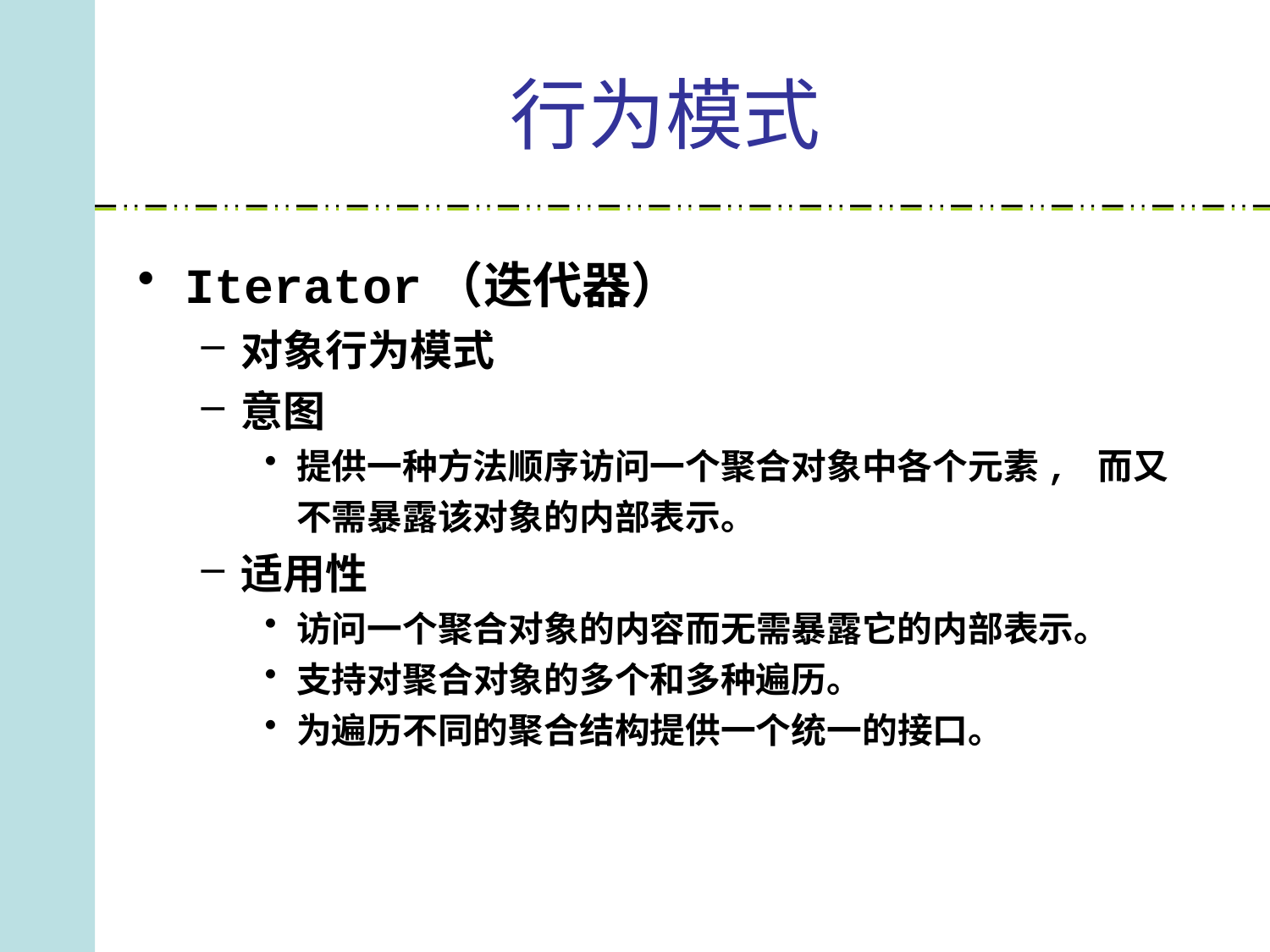

# 行为模式
Iterator（迭代器）
对象行为模式
意图
提供一种方法顺序访问一个聚合对象中各个元素, 而又不需暴露该对象的内部表示。
适用性
访问一个聚合对象的内容而无需暴露它的内部表示。
支持对聚合对象的多个和多种遍历。
为遍历不同的聚合结构提供一个统一的接口。